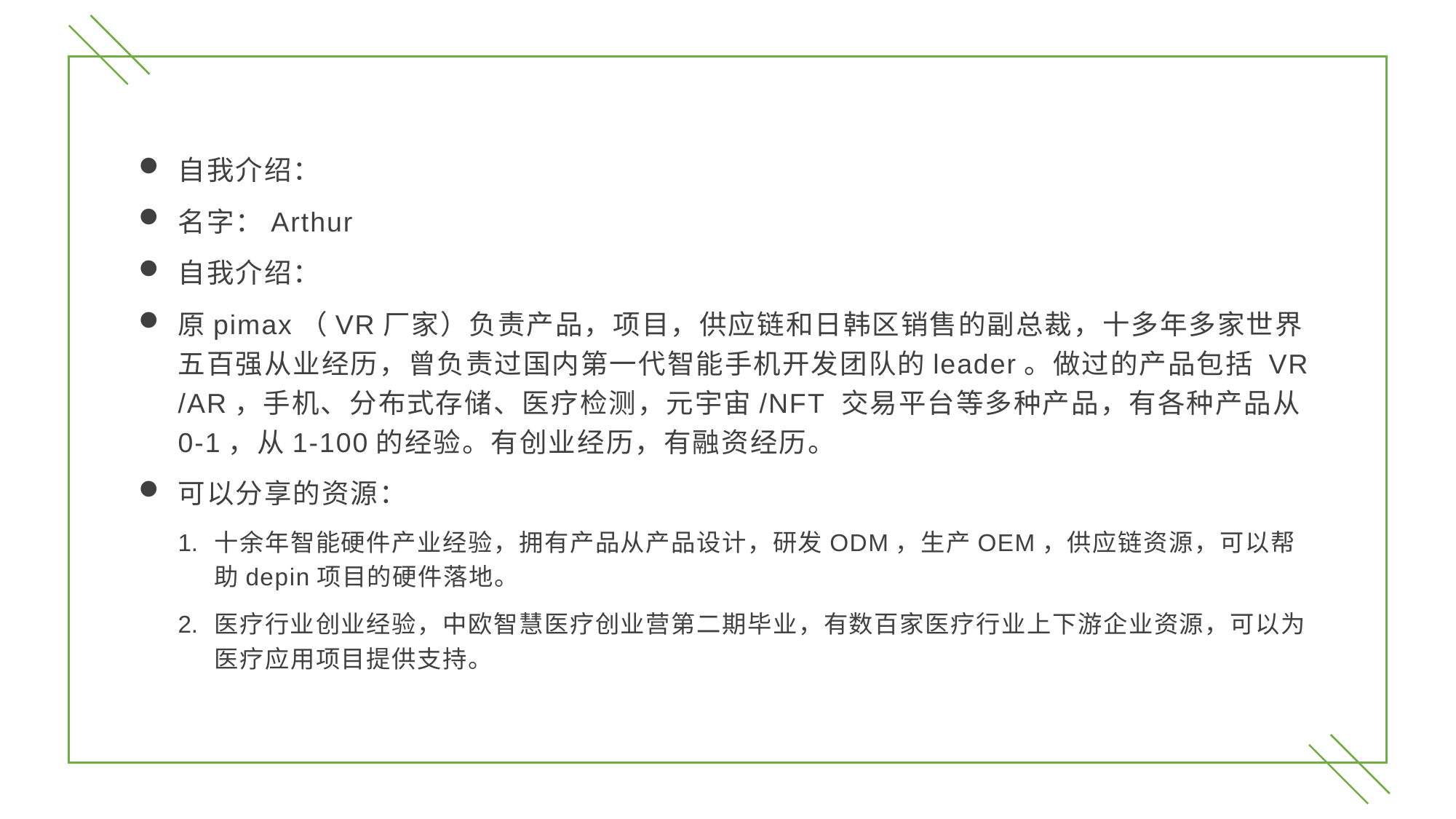

自我介绍：
名字：Arthur
自我介绍：
原pimax（VR厂家）负责产品，项目，供应链和日韩区销售的副总裁，十多年多家世界五百强从业经历，曾负责过国内第一代智能手机开发团队的leader。做过的产品包括 VR /AR，手机、分布式存储、医疗检测，元宇宙/NFT 交易平台等多种产品，有各种产品从0-1，从1-100的经验。有创业经历，有融资经历。
可以分享的资源：
十余年智能硬件产业经验，拥有产品从产品设计，研发ODM，生产OEM，供应链资源，可以帮助depin项目的硬件落地。
医疗行业创业经验，中欧智慧医疗创业营第二期毕业，有数百家医疗行业上下游企业资源，可以为医疗应用项目提供支持。